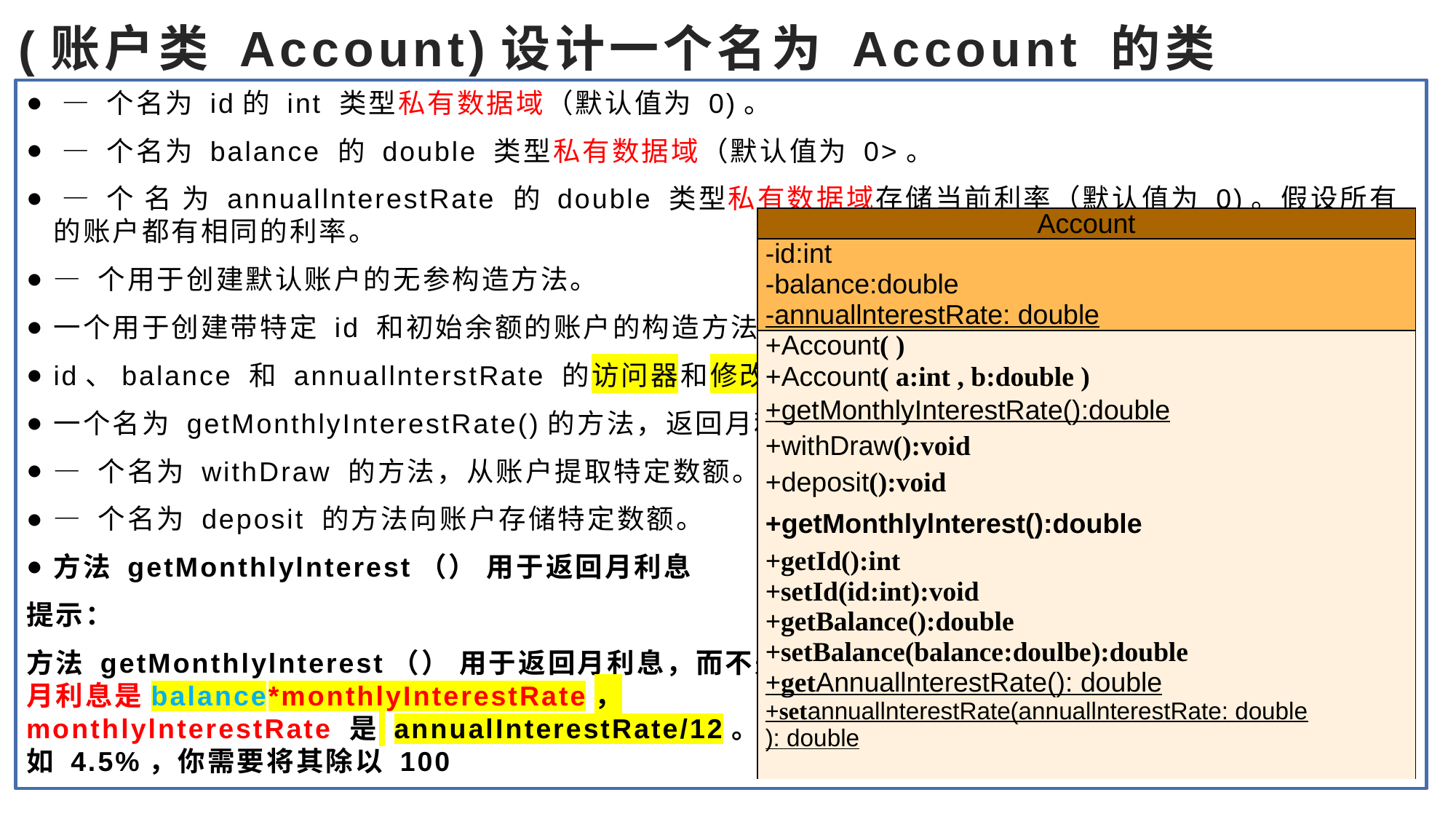

# (账户类 Account)设计一个名为 Account 的类
 — 个名为 id的 int 类型私有数据域（默认值为 0)。
 — 个名为 balance 的 double 类型私有数据域（默认值为 0>。
 — 个 名 为 annuallnterestRate 的 double 类型私有数据域存储当前利率（默认值为 0)。假设所有的账户都有相同的利率。
— 个用于创建默认账户的无参构造方法。
一个用于创建带特定 id 和初始余额的账户的构造方法。
id、balance 和 annuallnterstRate 的访问器和修改器。
一个名为 getMonthlyInterestRate()的方法，返回月利率。
— 个名为 withDraw 的方法，从账户提取特定数额。
— 个名为 deposit 的方法向账户存储特定数额。
方法 getMonthlylnterest（） 用于返回月利息
提示：
方法 getMonthlylnterest（） 用于返回月利息，而不是利率。
月利息是balance*monthlyInterestRate，
monthlylnterestRate 是 annualInterestRate/12。注意，annualInterestRate 是一个百分教，比如 4.5%，你需要将其除以 100
| Account |
| --- |
| -id:int -balance:double -annuallnterestRate: double |
| +Account( ) +Account( a:int , b:double ) |
| +getMonthlyInterestRate():double |
| +withDraw():void |
| +deposit():void |
| +getMonthlylnterest():double |
| +getId():int +setId(id:int):void |
| +getBalance():double +setBalance(balance:doulbe):double |
| +getAnnuallnterestRate(): double +setannuallnterestRate(annuallnterestRate: double ): double |